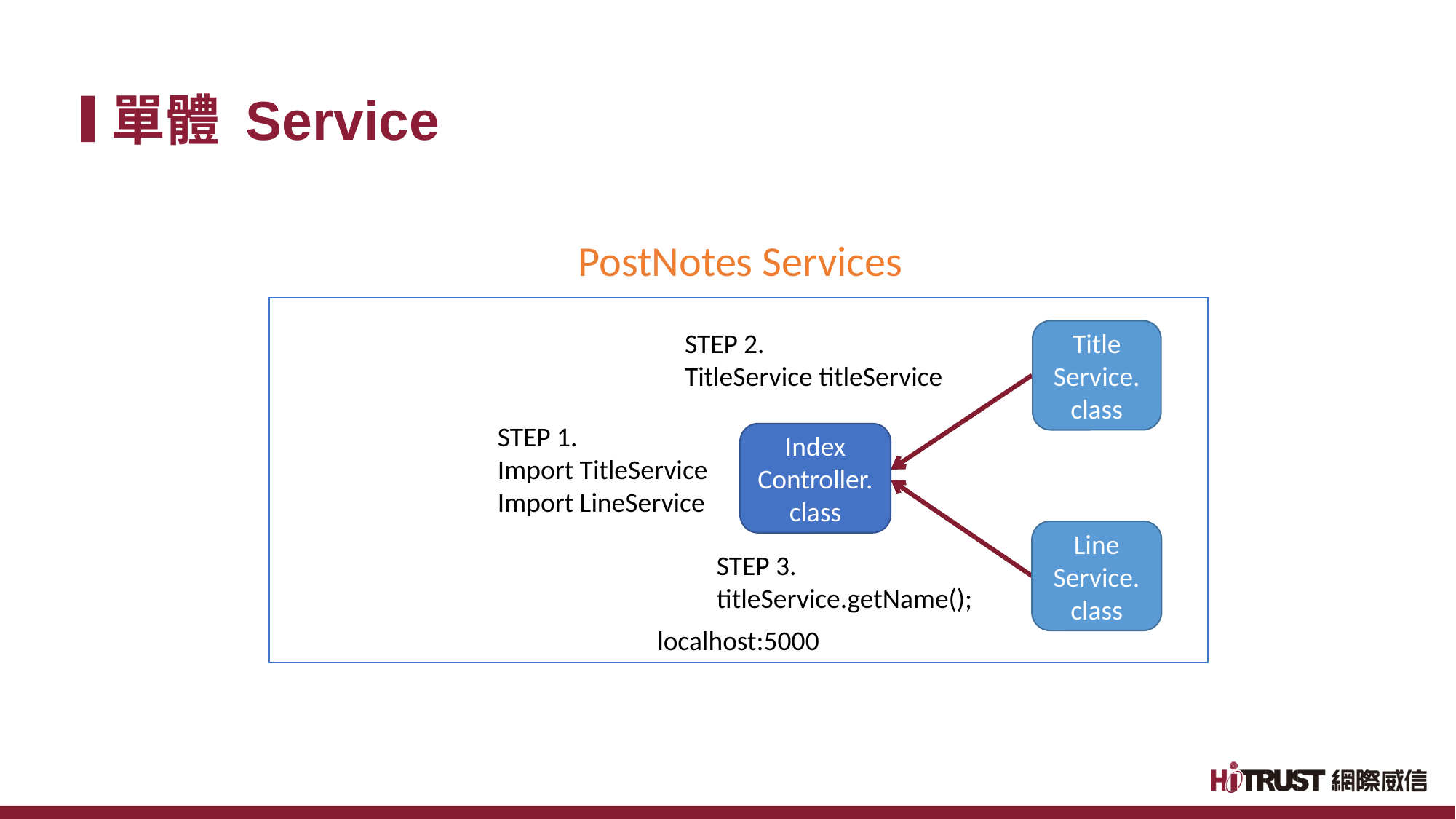

# 單體 Service

PostNotes Services

STEP 2.
TitleService titleService
Title Service.class
STEP 1.
Import TitleService
Import LineService
Index Controller.class
Line Service.class
STEP 3.
titleService.getName();
localhost:5000